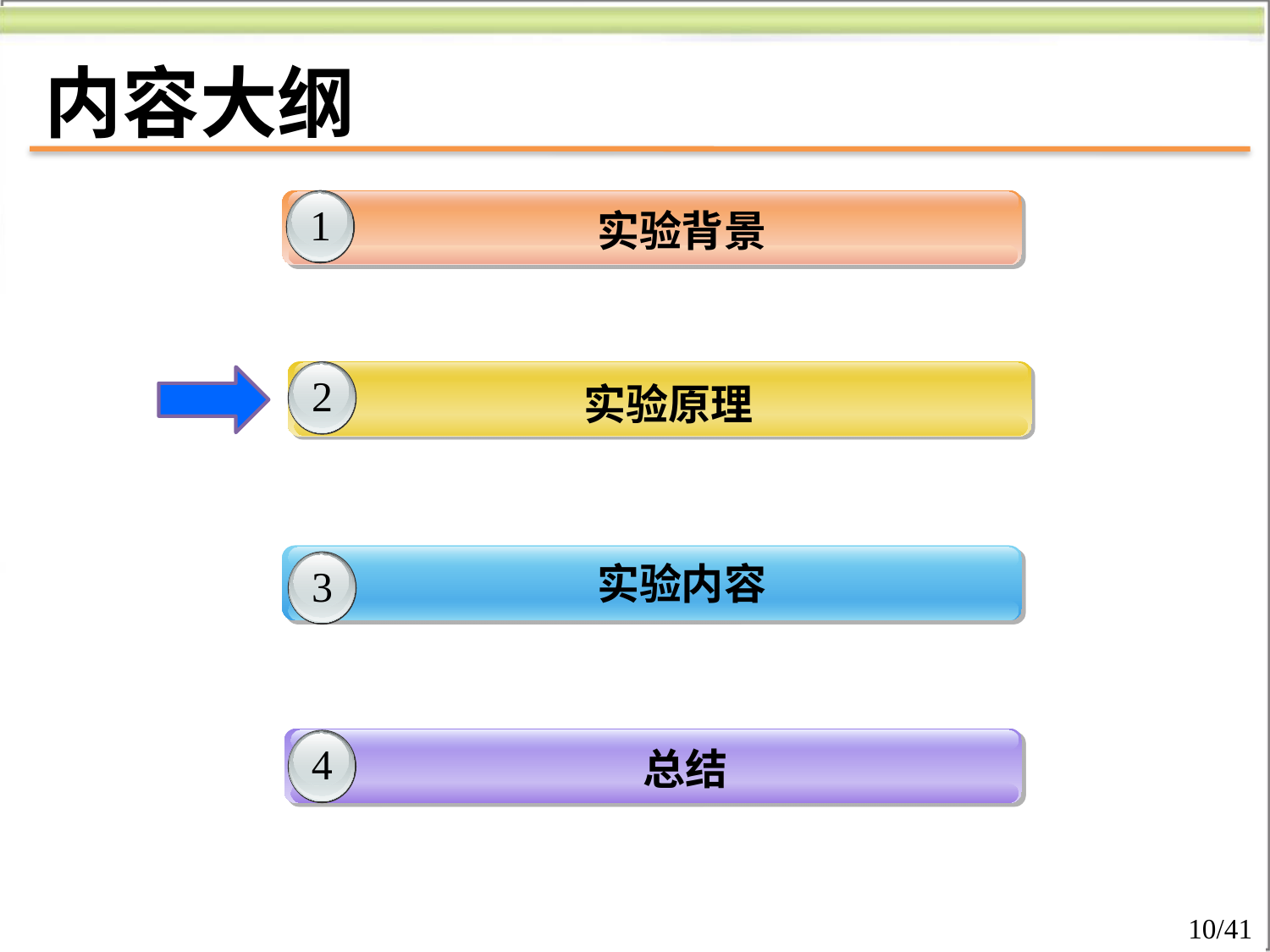

# 内容大纲

实验背景

1

2

实验原理

实验内容

3

总结

4